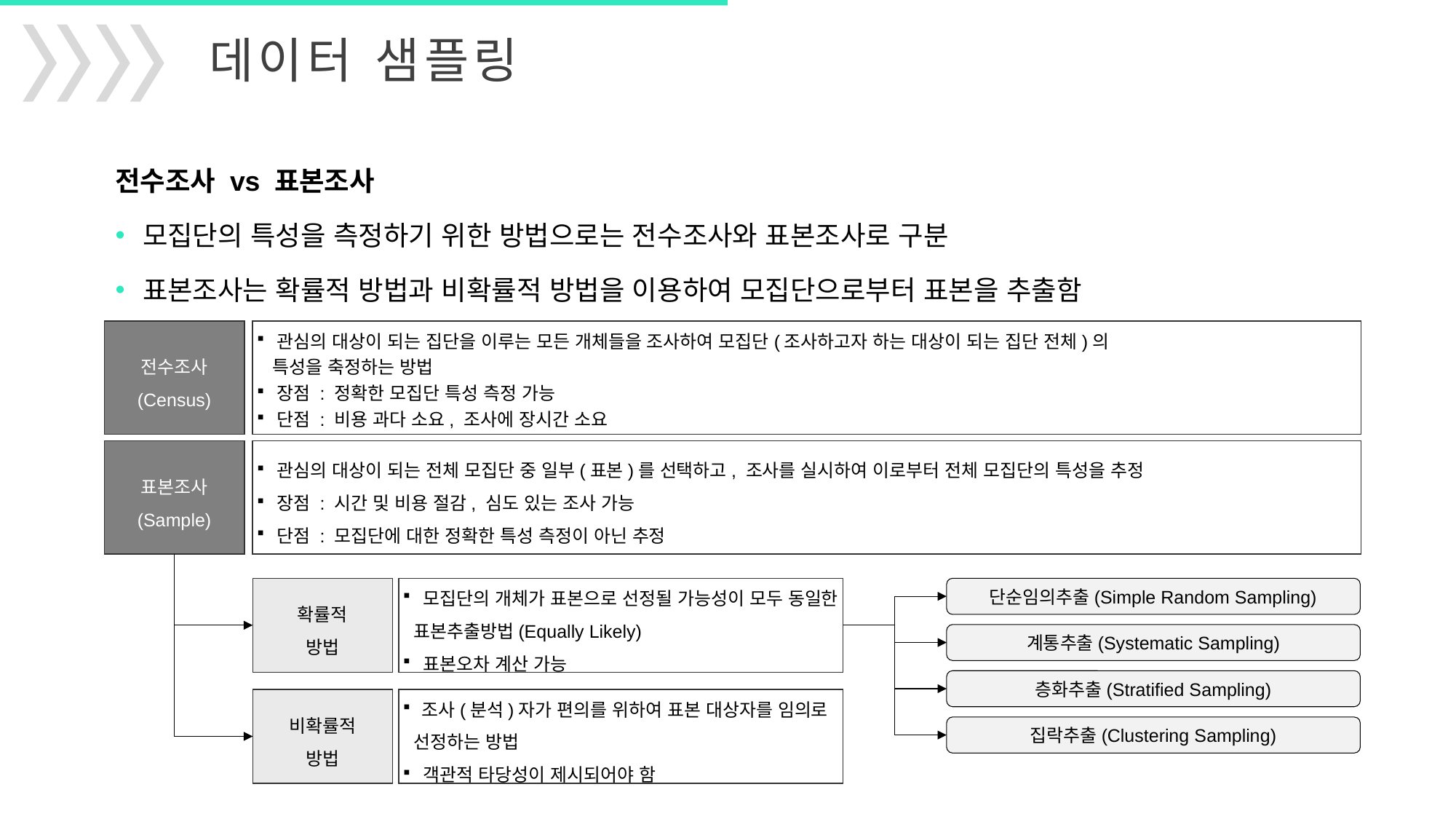

데이터 샘플링

전수조사 vs 표본조사
모집단의 특성을 측정하기 위한 방법으로는 전수조사와 표본조사로 구분
표본조사는 확률적 방법과 비확률적 방법을 이용하여 모집단으로부터 표본을 추출함
전수조사
(Census)
 관심의 대상이 되는 집단을 이루는 모든 개체들을 조사하여 모집단(조사하고자 하는 대상이 되는 집단 전체)의
 특성을 축정하는 방법
 장점 : 정확한 모집단 특성 측정 가능
 단점 : 비용 과다 소요, 조사에 장시간 소요
표본조사
(Sample)
 관심의 대상이 되는 전체 모집단 중 일부(표본)를 선택하고, 조사를 실시하여 이로부터 전체 모집단의 특성을 추정
 장점 : 시간 및 비용 절감, 심도 있는 조사 가능
 단점 : 모집단에 대한 정확한 특성 측정이 아닌 추정
확률적
방법
 모집단의 개체가 표본으로 선정될 가능성이 모두 동일한 표본추출방법(Equally Likely)
 표본오차 계산 가능
단순임의추출(Simple Random Sampling)
계통추출(Systematic Sampling)
층화추출(Stratified Sampling)
비확률적
방법
 조사(분석)자가 편의를 위하여 표본 대상자를 임의로 선정하는 방법
 객관적 타당성이 제시되어야 함
집락추출(Clustering Sampling)